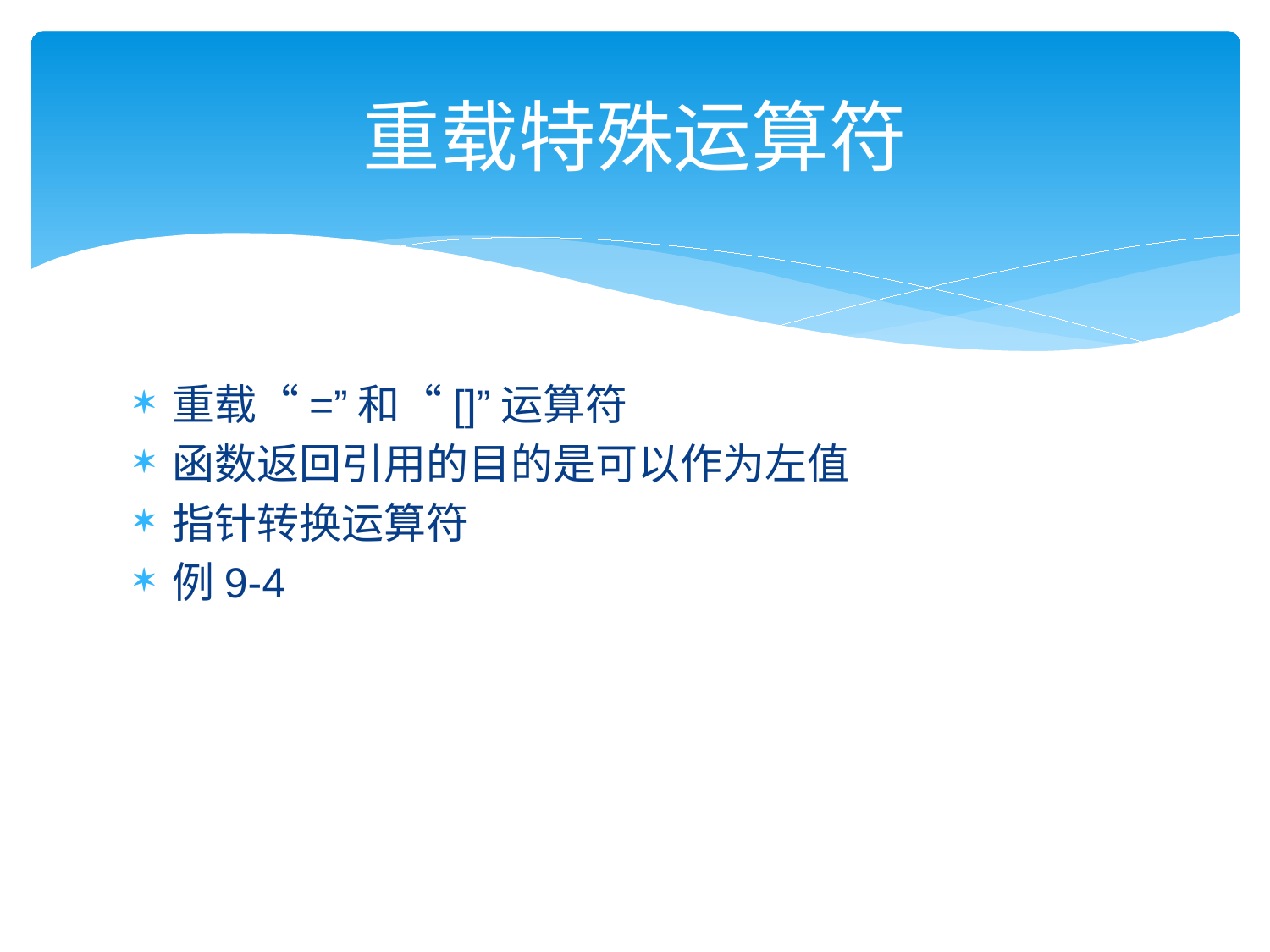

# 重载特殊运算符
重载“=”和“[]”运算符
函数返回引用的目的是可以作为左值
指针转换运算符
例9-4